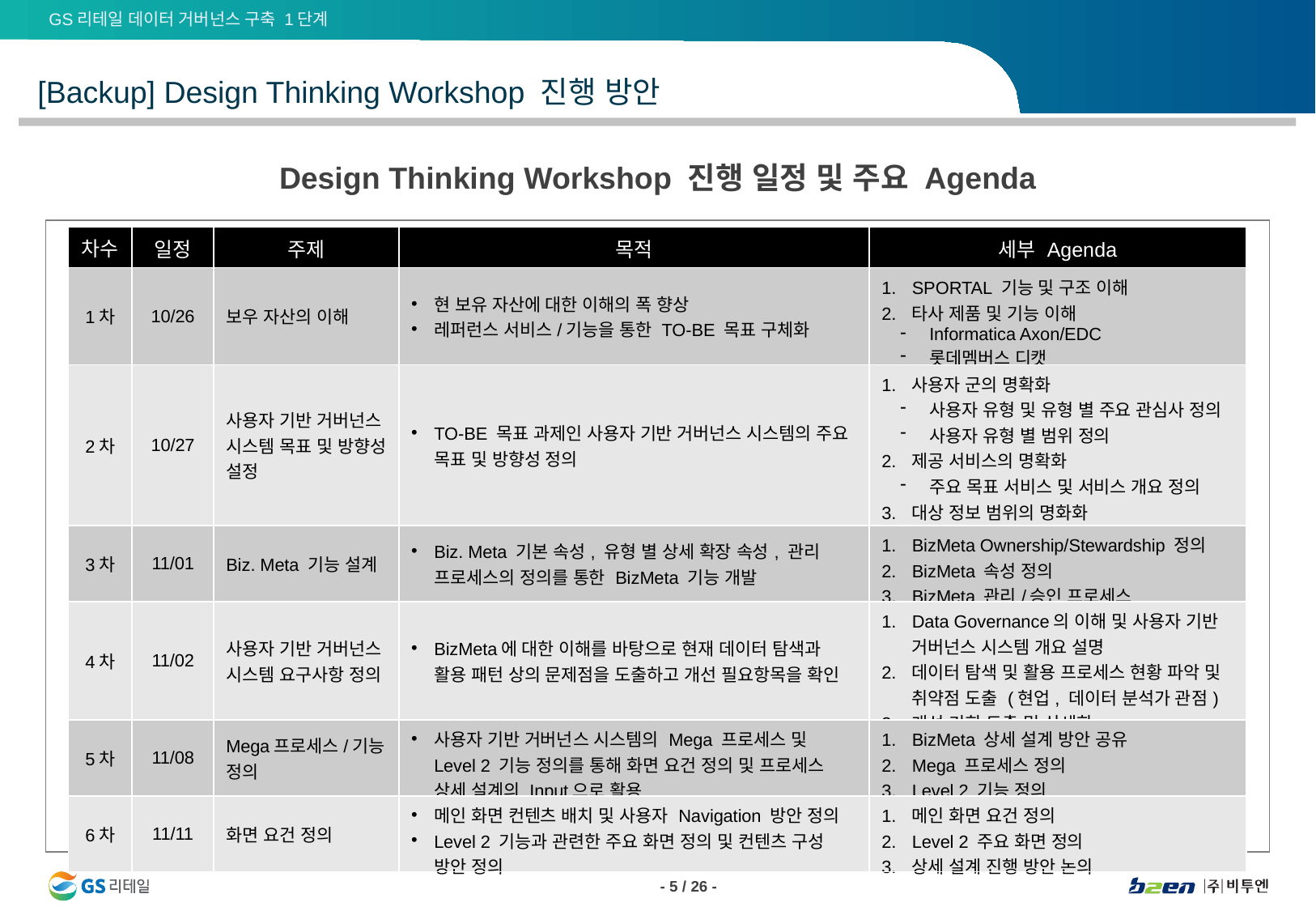

[Backup] Design Thinking Workshop 진행 방안
Design Thinking Workshop 진행 일정 및 주요 Agenda

| 차수 | 일정 | 주제 | 목적 | 세부 Agenda |
| --- | --- | --- | --- | --- |
| 1차 | 10/26 | 보우 자산의 이해 | 현 보유 자산에 대한 이해의 폭 향상 레퍼런스 서비스/기능을 통한 TO-BE 목표 구체화 | SPORTAL 기능 및 구조 이해 타사 제품 및 기능 이해 Informatica Axon/EDC 롯데멤버스 디캣 |
| 2차 | 10/27 | 사용자 기반 거버넌스 시스템 목표 및 방향성 설정 | TO-BE 목표 과제인 사용자 기반 거버넌스 시스템의 주요 목표 및 방향성 정의 | 사용자 군의 명확화 사용자 유형 및 유형 별 주요 관심사 정의 사용자 유형 별 범위 정의 제공 서비스의 명확화 주요 목표 서비스 및 서비스 개요 정의 대상 정보 범위의 명화화 거버넌스 시스템 관리 대상 자산 범위 정의 |
| 3차 | 11/01 | Biz. Meta 기능 설계 | Biz. Meta 기본 속성, 유형 별 상세 확장 속성, 관리 프로세스의 정의를 통한 BizMeta 기능 개발 | BizMeta Ownership/Stewardship 정의 BizMeta 속성 정의 BizMeta 관리/승인 프로세스 |
| 4차 | 11/02 | 사용자 기반 거버넌스 시스템 요구사항 정의 | BizMeta에 대한 이해를 바탕으로 현재 데이터 탐색과 활용 패턴 상의 문제점을 도출하고 개선 필요항목을 확인 | Data Governance의 이해 및 사용자 기반 거버넌스 시스템 개요 설명 데이터 탐색 및 활용 프로세스 현황 파악 및 취약점 도출 (현업, 데이터 분석가 관점) 개선 기회 도출 및 상세화 |
| 5차 | 11/08 | Mega프로세스/기능 정의 | 사용자 기반 거버넌스 시스템의 Mega 프로세스 및 Level 2 기능 정의를 통해 화면 요건 정의 및 프로세스 상세 설계의 Input으로 활용 | BizMeta 상세 설계 방안 공유 Mega 프로세스 정의 Level 2 기능 정의 |
| 6차 | 11/11 | 화면 요건 정의 | 메인 화면 컨텐츠 배치 및 사용자 Navigation 방안 정의 Level 2 기능과 관련한 주요 화면 정의 및 컨텐츠 구성 방안 정의 | 메인 화면 요건 정의 Level 2 주요 화면 정의 상세 설계 진행 방안 논의 |